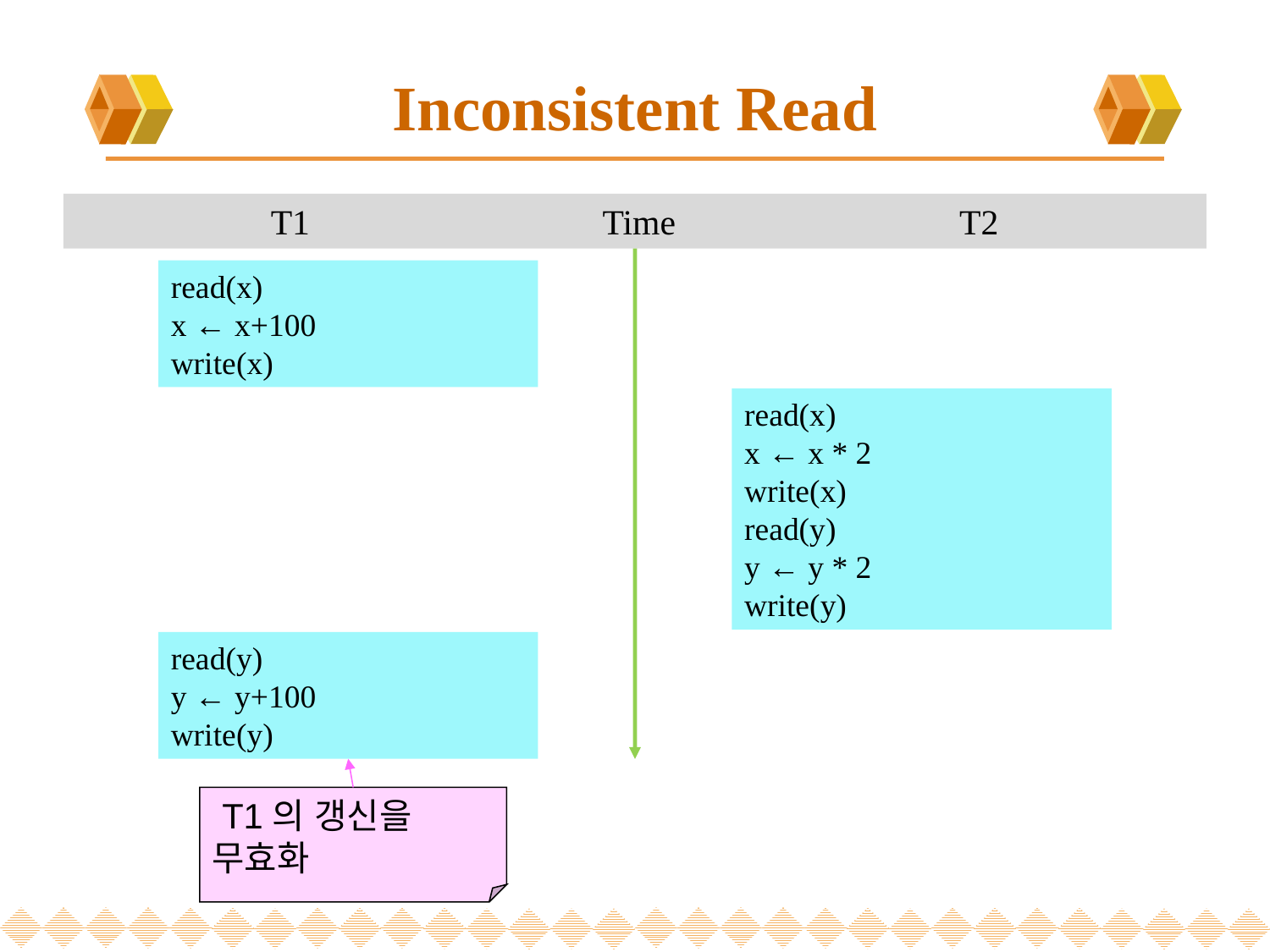

# Inconsistent Read
T1                                 Time                                T2
read(x)
x ← x+100
write(x)
read(x)
x ← x * 2
write(x)
read(y)
y ← y * 2
write(y)
read(y)
y ← y+100
write(y)
 T1의 갱신을 무효화